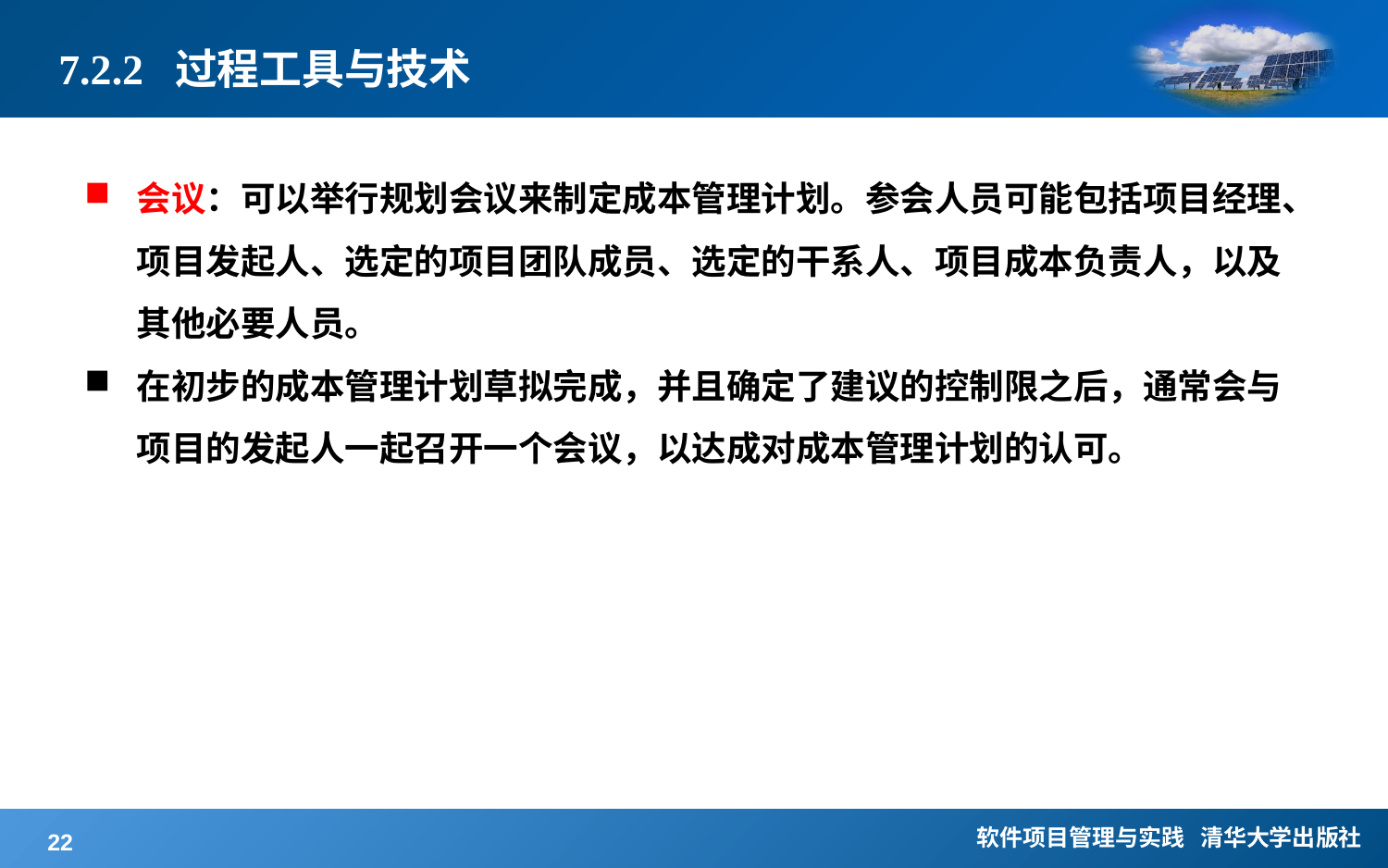

# 7.2.2  过程工具与技术
会议：可以举行规划会议来制定成本管理计划。参会人员可能包括项目经理、项目发起人、选定的项目团队成员、选定的干系人、项目成本负责人，以及其他必要人员。
在初步的成本管理计划草拟完成，并且确定了建议的控制限之后，通常会与项目的发起人一起召开一个会议，以达成对成本管理计划的认可。